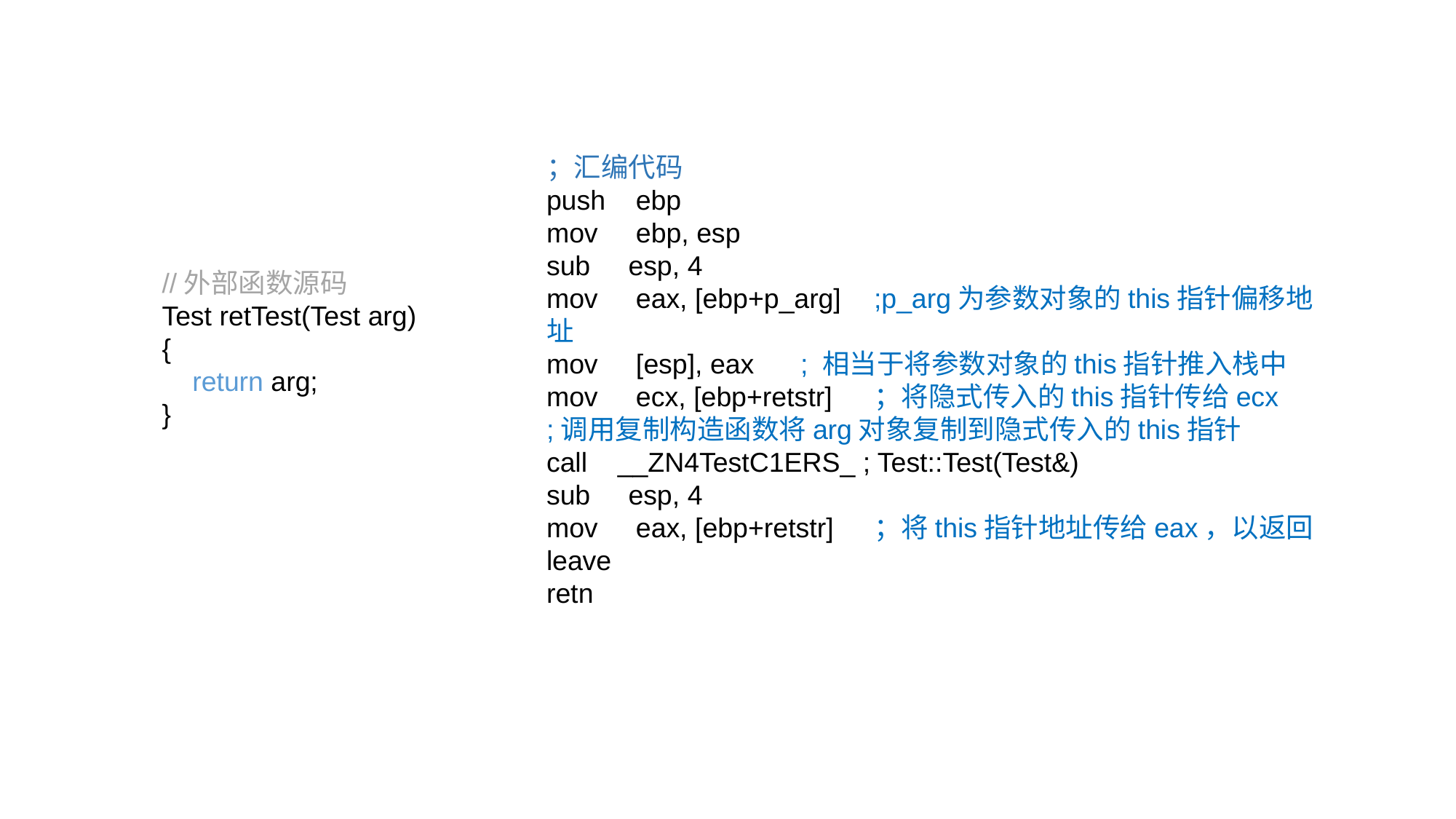

；汇编代码
push    ebp
mov     ebp, esp
sub     esp, 4
mov     eax, [ebp+p_arg]	;p_arg为参数对象的this指针偏移地址
mov     [esp], eax      ; 相当于将参数对象的this指针推入栈中
mov     ecx, [ebp+retstr]	；将隐式传入的this指针传给ecx
;调用复制构造函数将arg对象复制到隐式传入的this指针
call    __ZN4TestC1ERS_ ; Test::Test(Test&)
sub     esp, 4
mov     eax, [ebp+retstr]	；将this指针地址传给eax，以返回
leave
retn
//外部函数源码
Test retTest(Test arg)
{
    return arg;
}